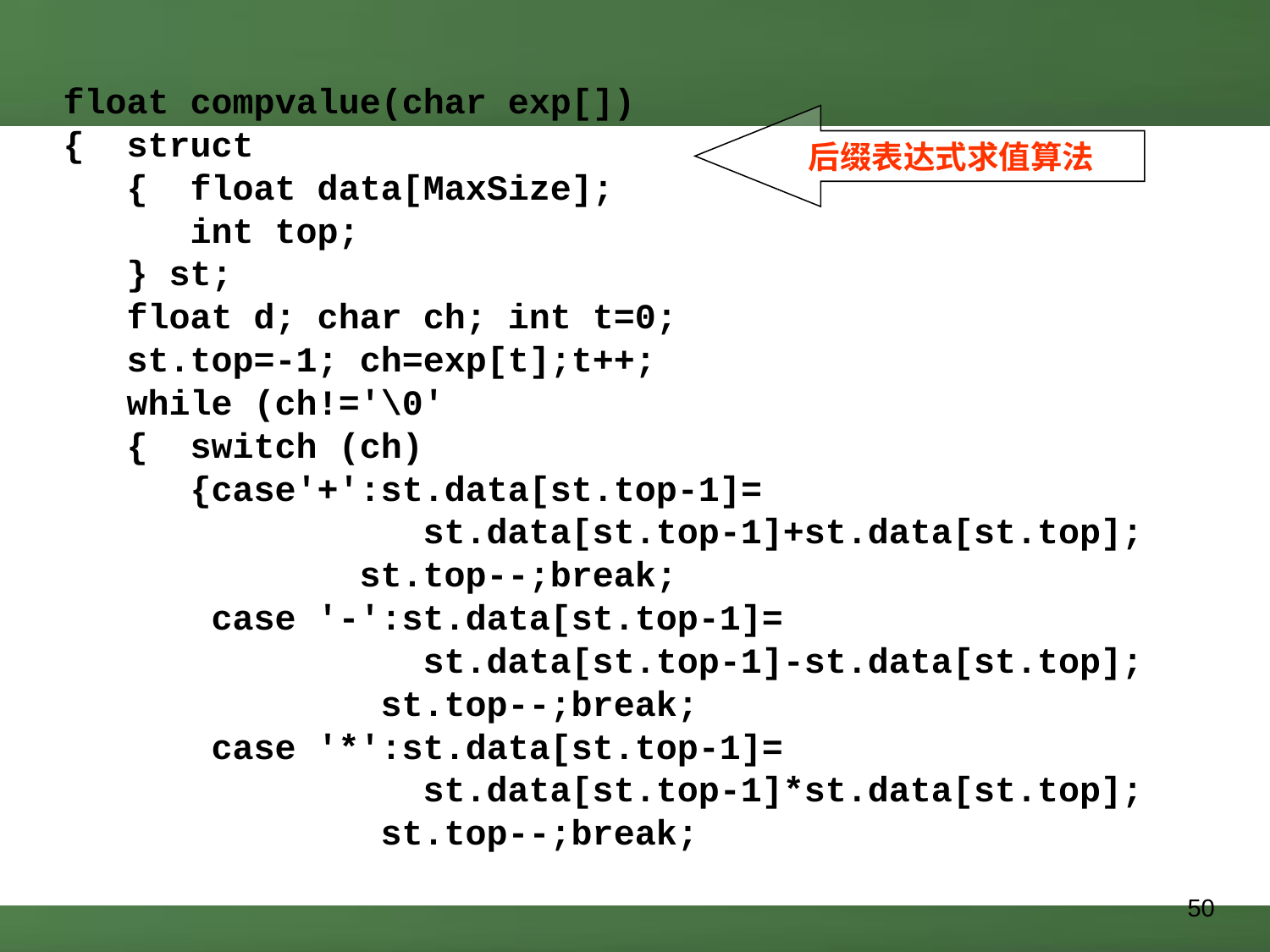

float compvalue(char exp[])
{  struct
   {  float data[MaxSize];
      int top;
   } st;
   float d; char ch; int t=0;
   st.top=-1; ch=exp[t];t++;
   while (ch!='\0'
   {  switch (ch)
	{case'+':st.data[st.top-1]=
                 st.data[st.top-1]+st.data[st.top];
		  st.top--;break;
       case '-':st.data[st.top-1]=
                 st.data[st.top-1]-st.data[st.top];
		   st.top--;break;
	 case '*':st.data[st.top-1]=
                 st.data[st.top-1]*st.data[st.top];
		   st.top--;break;
后缀表达式求值算法
50